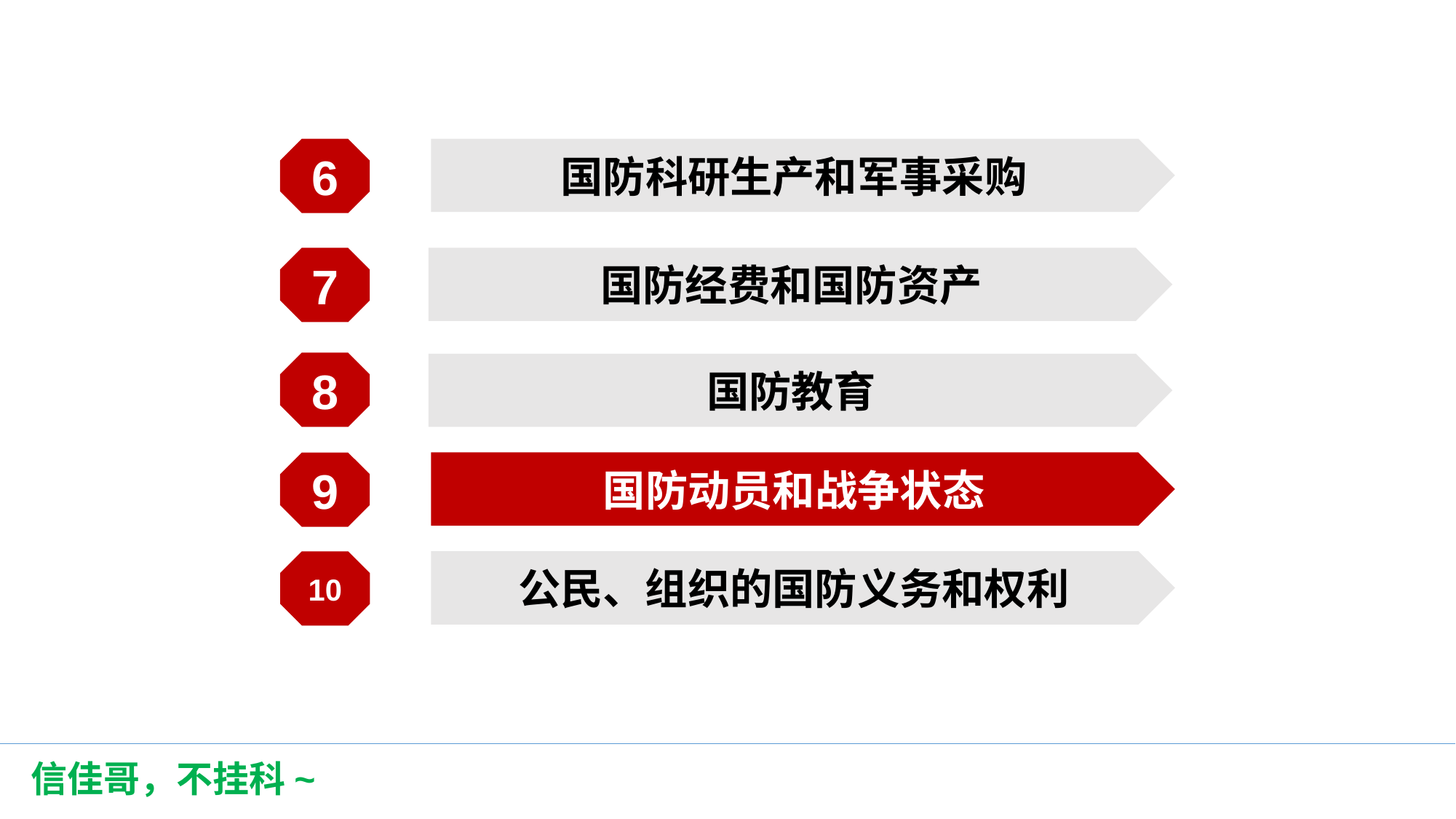

6
国防科研生产和军事采购
7
国防经费和国防资产
8
国防教育
9
国防动员和战争状态
10
公民、组织的国防义务和权利